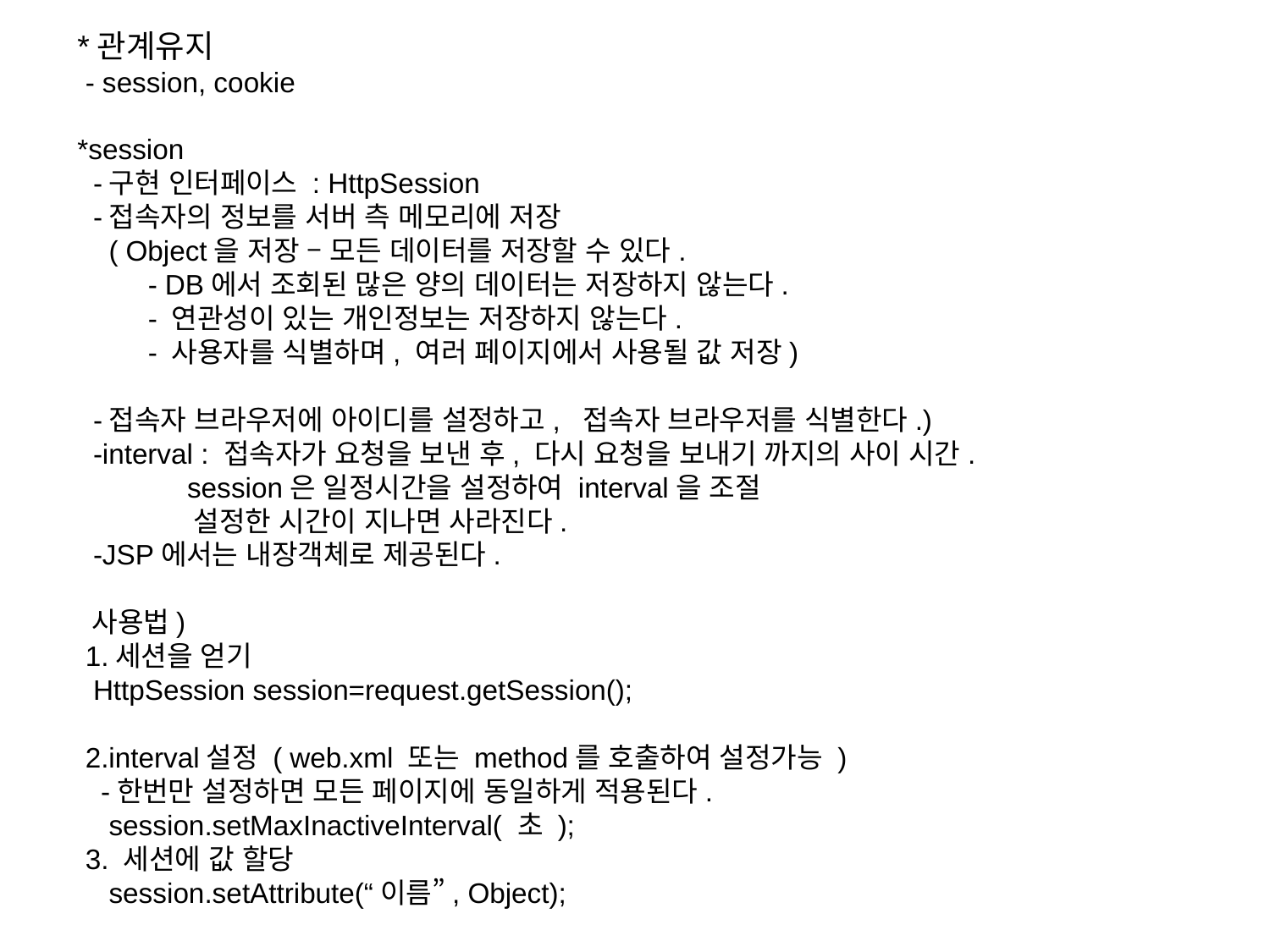

*관계유지
 - session, cookie

*session
  -구현 인터페이스 : HttpSession
  -접속자의 정보를 서버 측 메모리에 저장
    ( Object을 저장 – 모든 데이터를 저장할 수 있다.
         - DB에서 조회된 많은 양의 데이터는 저장하지 않는다.
         - 연관성이 있는 개인정보는 저장하지 않는다.
         - 사용자를 식별하며, 여러 페이지에서 사용될 값 저장)

  -접속자 브라우저에 아이디를 설정하고,  접속자 브라우저를 식별한다.)
  -interval : 접속자가 요청을 보낸 후, 다시 요청을 보내기 까지의 사이 시간.
              session은 일정시간을 설정하여 interval을 조절
              설정한 시간이 지나면 사라진다.
  -JSP에서는 내장객체로 제공된다.

 사용법)
 1.세션을 얻기
  HttpSession session=request.getSession();

 2.interval설정 ( web.xml 또는 method를 호출하여 설정가능 )
   -한번만 설정하면 모든 페이지에 동일하게 적용된다.
    session.setMaxInactiveInterval( 초 );
 3. 세션에 값 할당
    session.setAttribute(“이름”, Object);